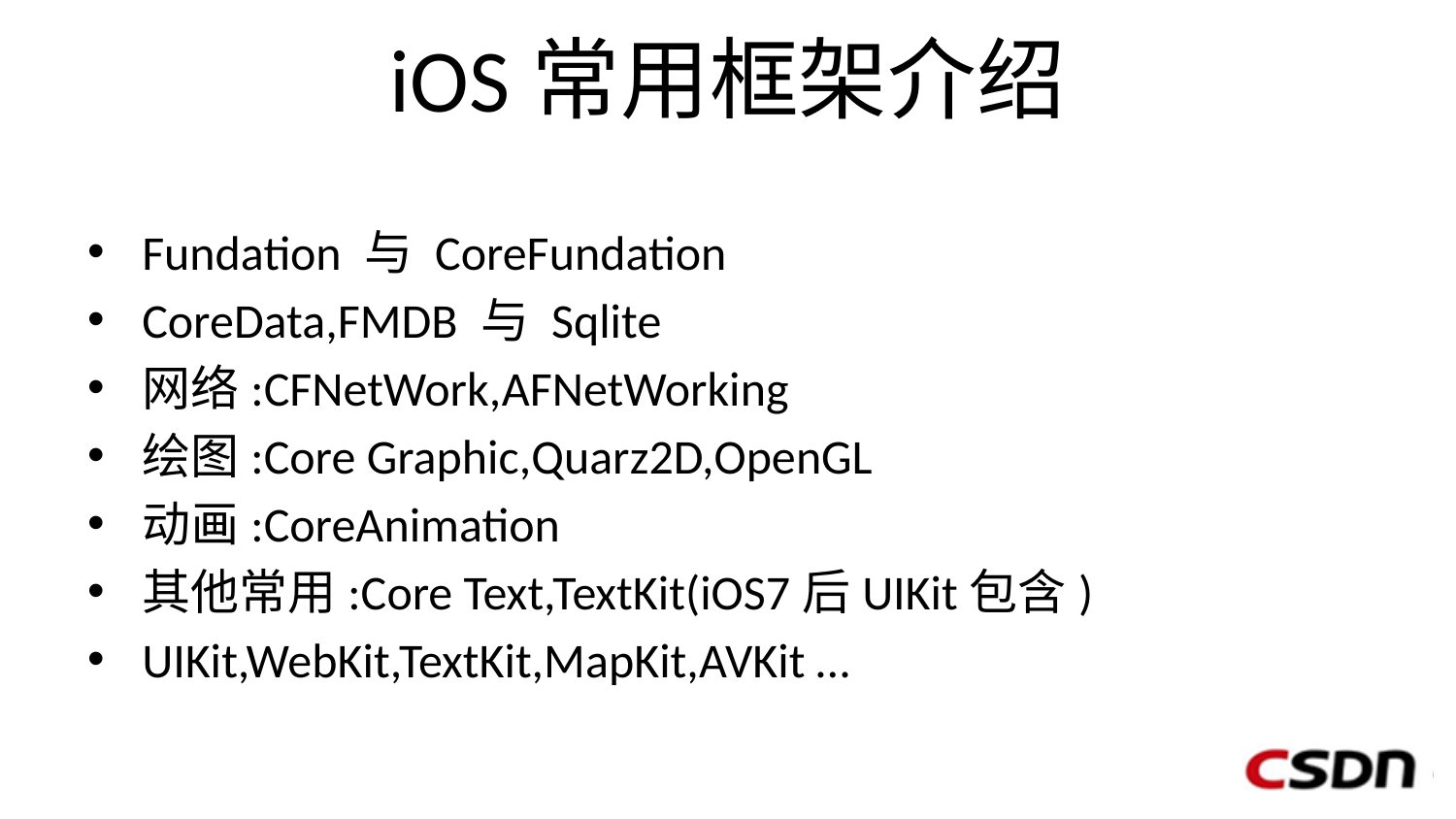

# iOS常用框架介绍
Fundation 与 CoreFundation
CoreData,FMDB 与 Sqlite
网络:CFNetWork,AFNetWorking
绘图:Core Graphic,Quarz2D,OpenGL
动画:CoreAnimation
其他常用:Core Text,TextKit(iOS7后UIKit包含)
UIKit,WebKit,TextKit,MapKit,AVKit …